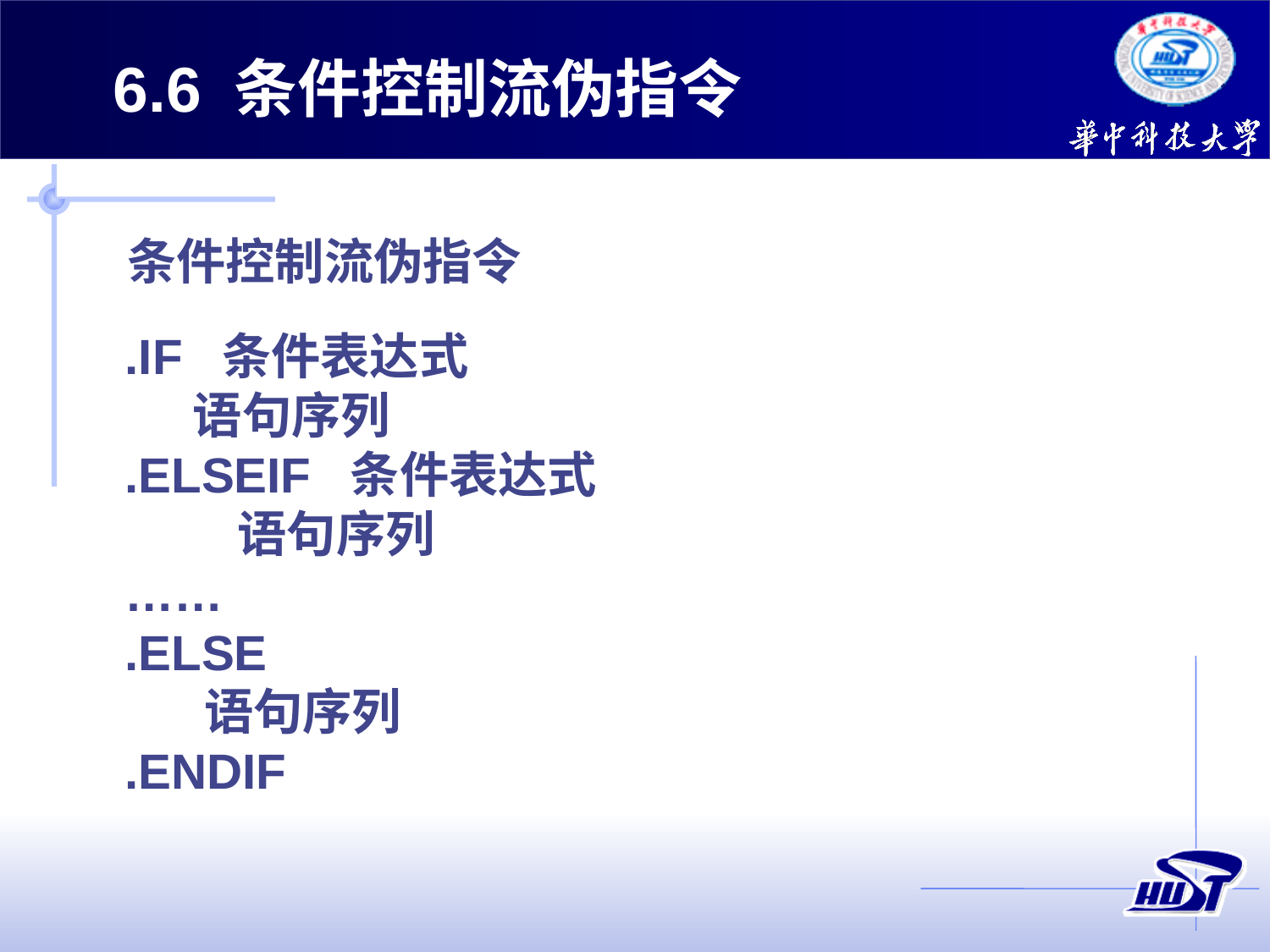

6.6 条件控制流伪指令
条件控制流伪指令
.IF  条件表达式
     语句序列
.ELSEIF  条件表达式
         语句序列
……
.ELSE
      语句序列
.ENDIF